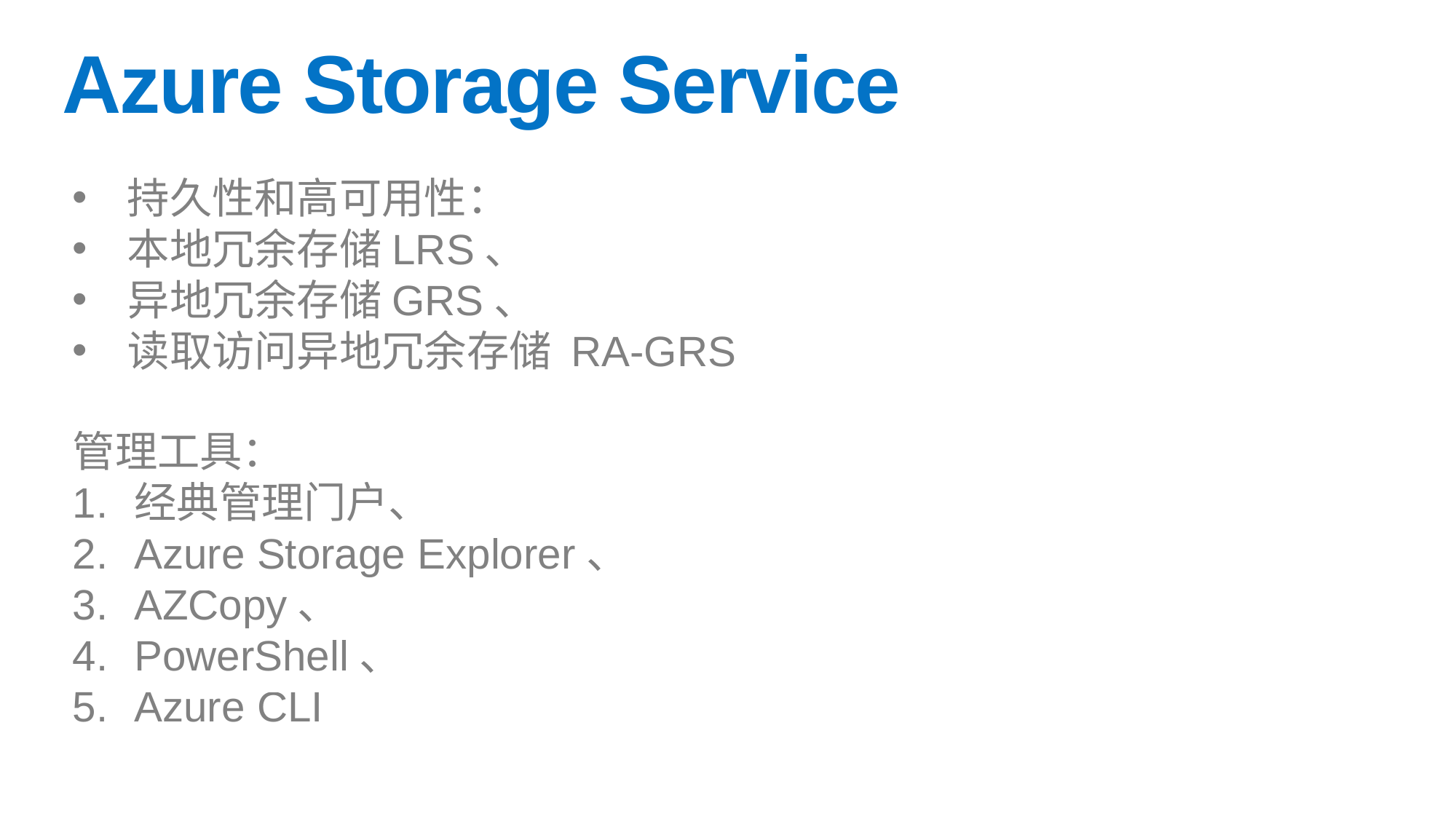

# Azure Storage Service
持久性和高可用性：
本地冗余存储LRS、
异地冗余存储GRS、
读取访问异地冗余存储 RA-GRS
管理工具：
经典管理门户、
Azure Storage Explorer、
AZCopy、
PowerShell、
Azure CLI